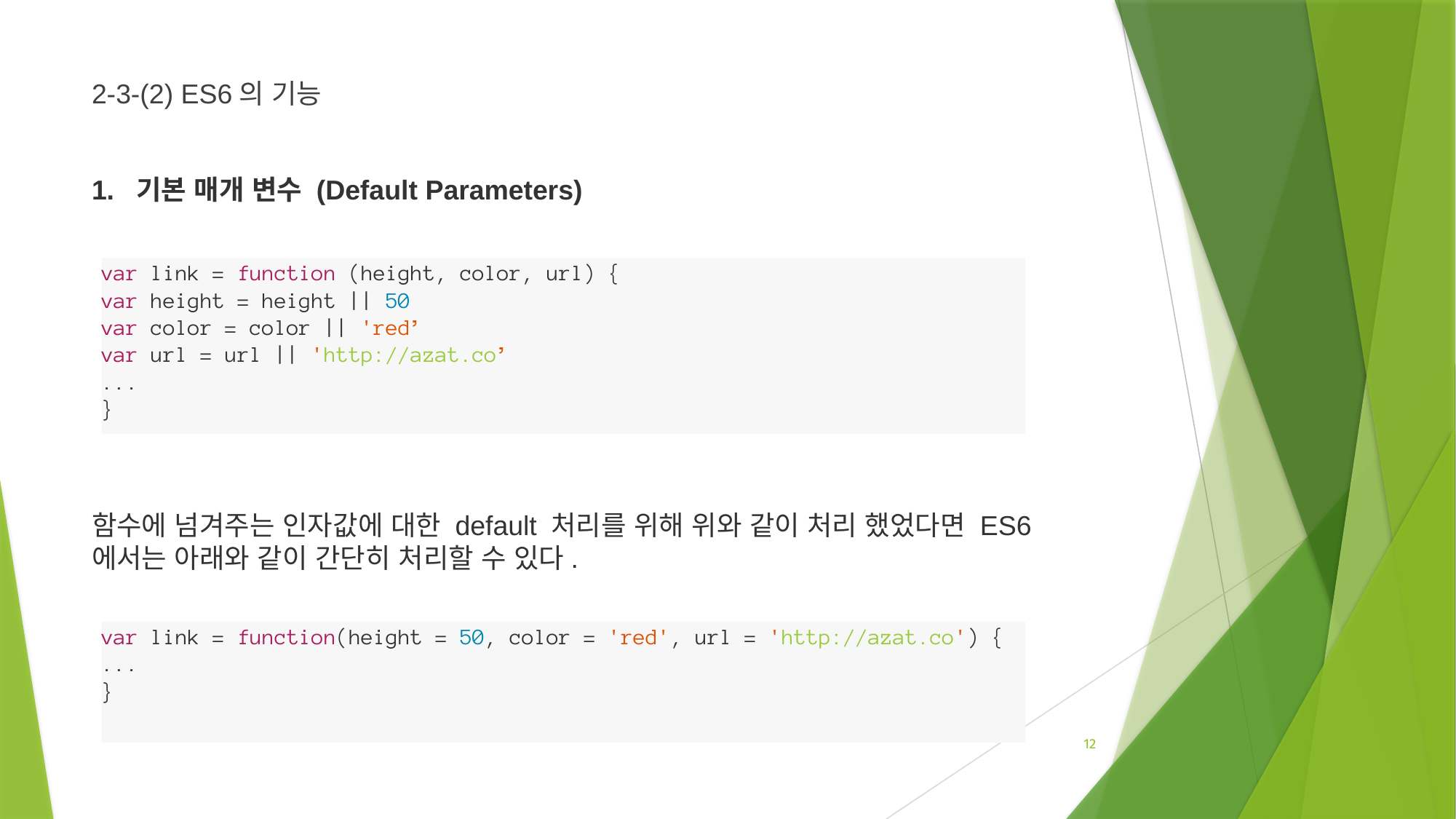

2-3-(2) ES6의 기능

1.  기본 매개 변수 (Default Parameters)

함수에 넘겨주는 인자값에 대한 default 처리를 위해 위와 같이 처리 했었다면 ES6에서는 아래와 같이 간단히 처리할 수 있다.

var link = function (height, color, url) {
var height = height || 50
var color = color || 'red’
var url = url || 'http://azat.co’
...
}
var link = function(height = 50, color = 'red', url = 'http://azat.co') {
...
}

12